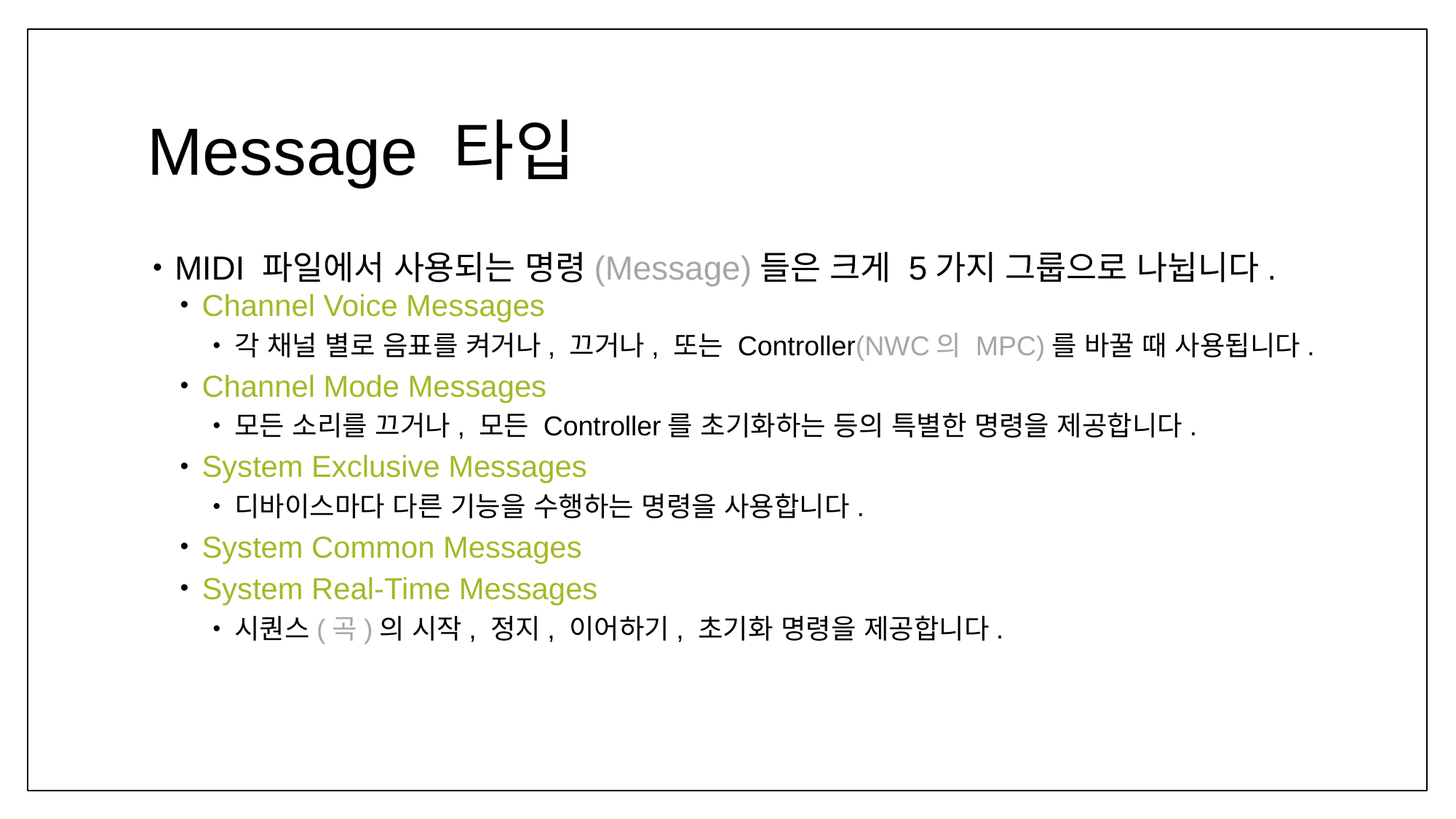

# Message 타입
MIDI 파일에서 사용되는 명령(Message)들은 크게 5가지 그룹으로 나뉩니다.
Channel Voice Messages
각 채널 별로 음표를 켜거나, 끄거나, 또는 Controller(NWC의 MPC)를 바꿀 때 사용됩니다.
Channel Mode Messages
모든 소리를 끄거나, 모든 Controller를 초기화하는 등의 특별한 명령을 제공합니다.
System Exclusive Messages
디바이스마다 다른 기능을 수행하는 명령을 사용합니다.
System Common Messages
System Real-Time Messages
시퀀스(곡)의 시작, 정지, 이어하기, 초기화 명령을 제공합니다.